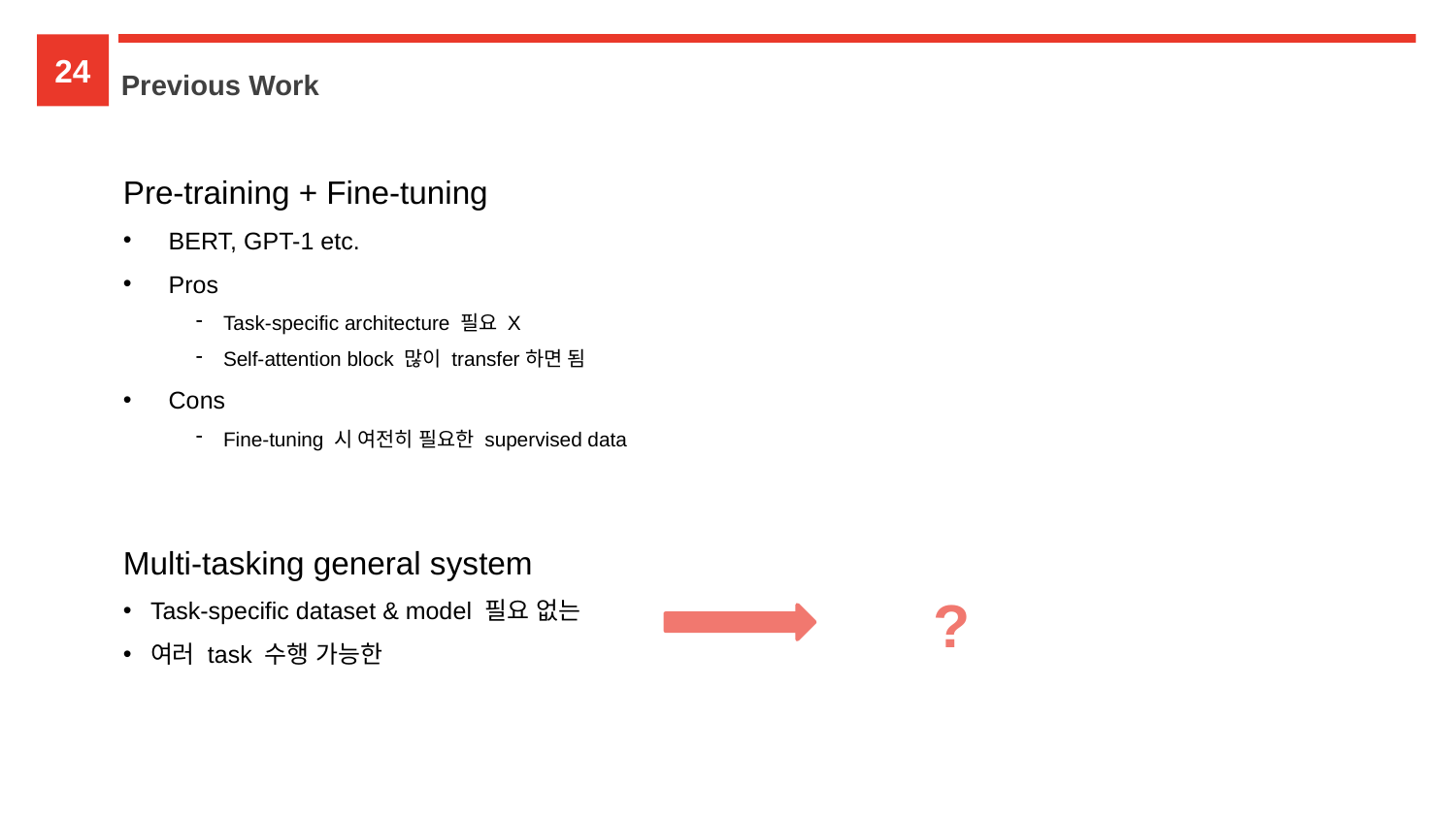

24
Previous Work
Pre-training + Fine-tuning
BERT, GPT-1 etc.
Pros
Task-specific architecture 필요 X
Self-attention block 많이 transfer하면 됨
Cons
Fine-tuning 시 여전히 필요한 supervised data

Multi-tasking general system
Task-specific dataset & model 필요 없는
여러 task 수행 가능한

?